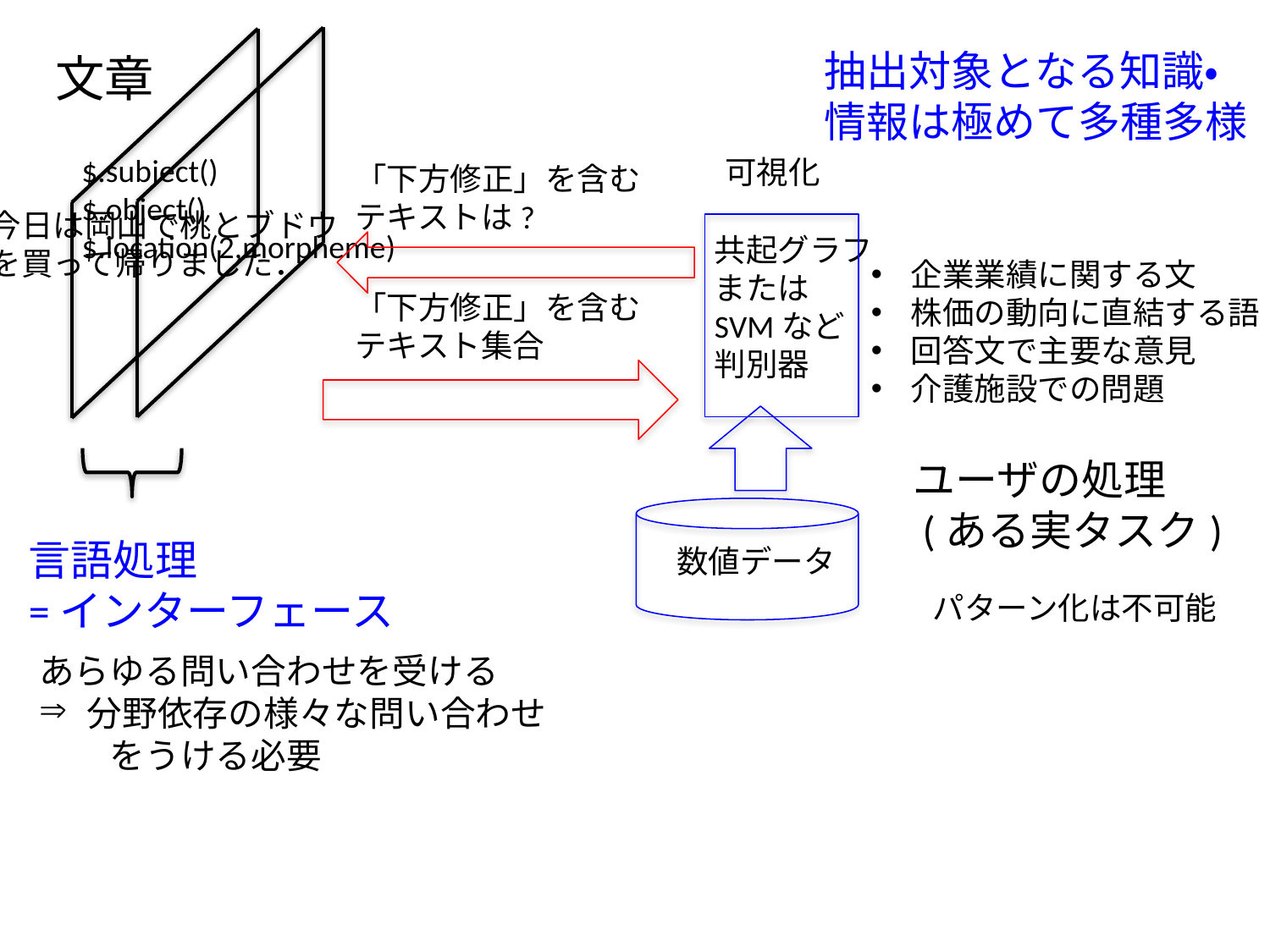

抽出対象となる知識・
情報は極めて多種多様
文章
$.subject()
$.object()
$.location(2,morpheme)
可視化
「下方修正」を含む
テキストは?
今日は岡山で桃とブドウ
を買って帰りました．

共起グラフ
または
SVMなど
判別器

企業業績に関する文
株価の動向に直結する語
回答文で主要な意見
介護施設での問題
「下方修正」を含む
テキスト集合

ユーザの処理
 (ある実タスク)

言語処理
=インターフェース
数値データ
パターン化は不可能
あらゆる問い合わせを受ける
分野依存の様々な問い合わせ
　　をうける必要